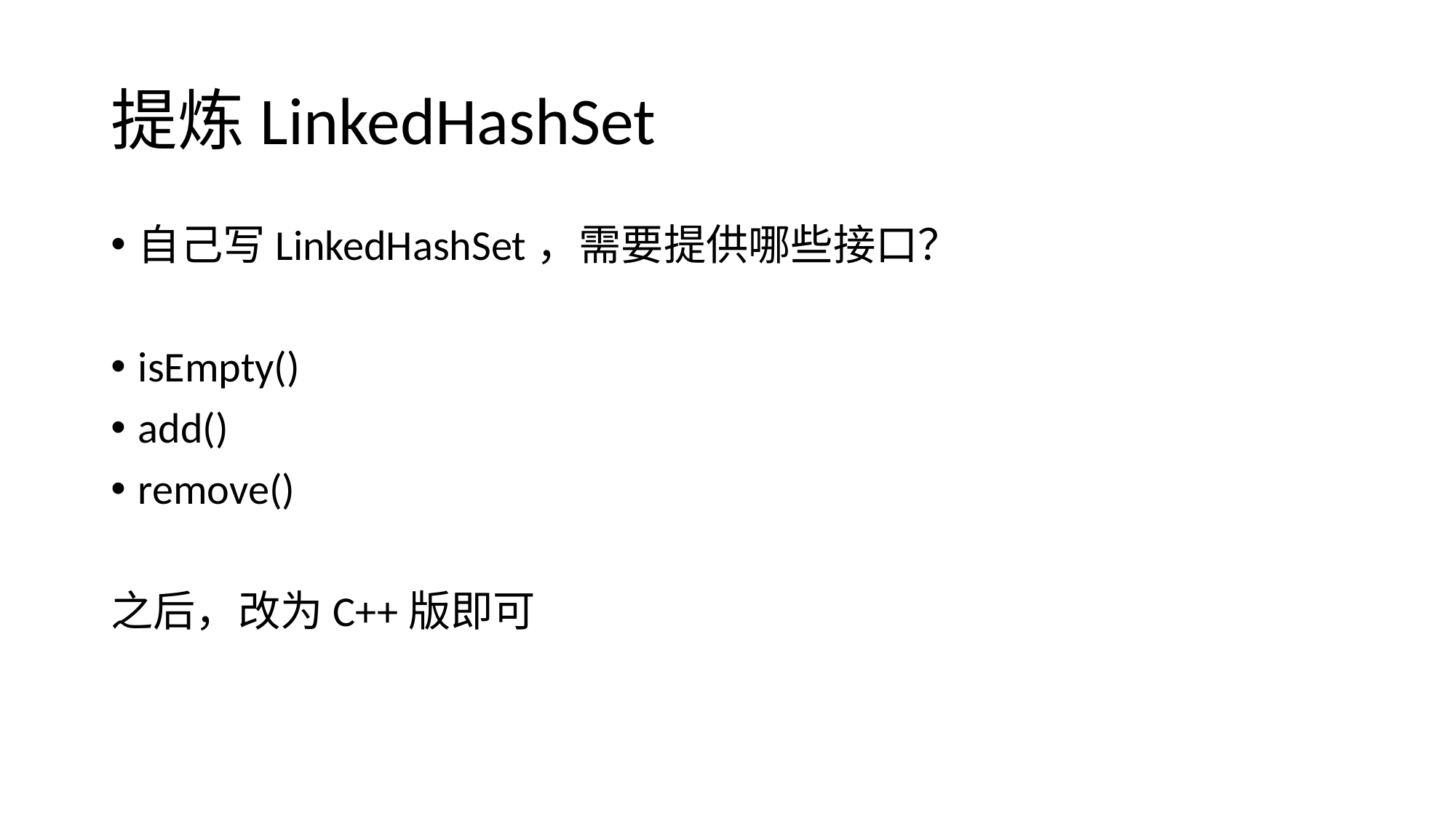

# 提炼LinkedHashSet
自己写LinkedHashSet，需要提供哪些接口？

isEmpty()
add()
remove()

之后，改为C++版即可